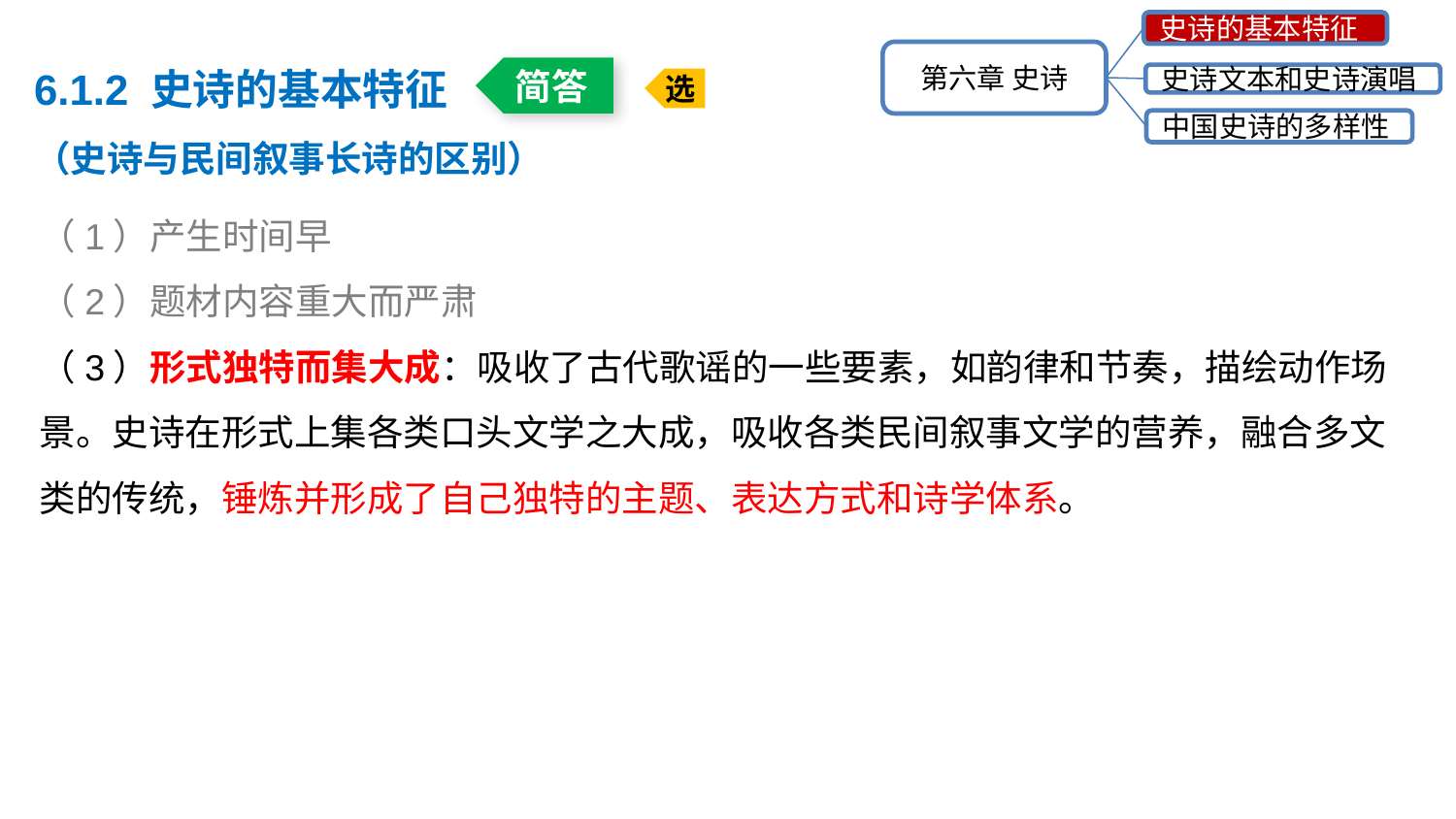

史诗的基本特征
第六章 史诗
史诗文本和史诗演唱
中国史诗的多样性
6.1.2 史诗的基本特征
（史诗与民间叙事长诗的区别）

简答
选
（1）产生时间早
（2）题材内容重大而严肃
（3）形式独特而集大成：吸收了古代歌谣的一些要素，如韵律和节奏，描绘动作场景。史诗在形式上集各类口头文学之大成，吸收各类民间叙事文学的营养，融合多文类的传统，锤炼并形成了自己独特的主题、表达方式和诗学体系。